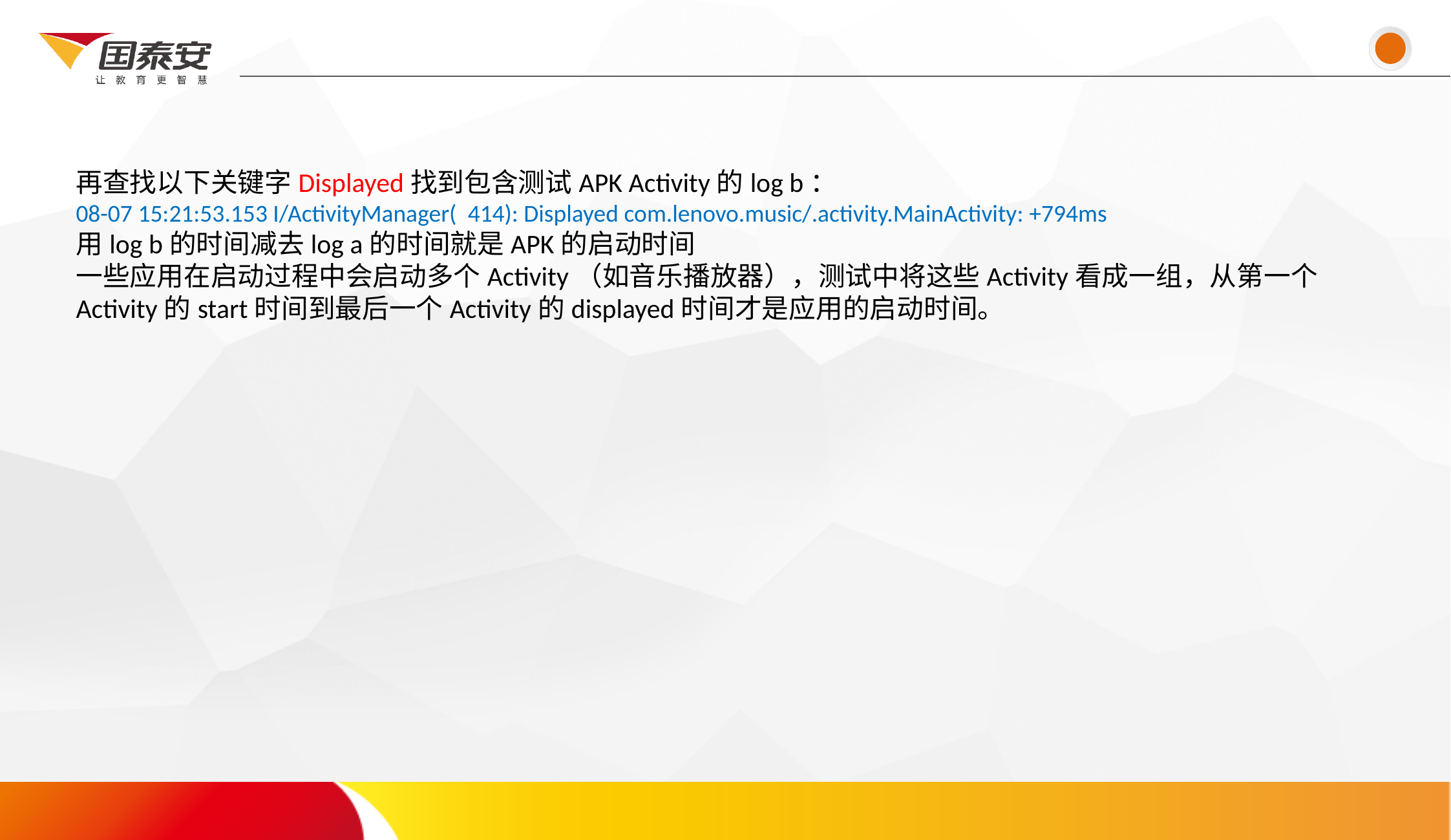

# 再查找以下关键字Displayed找到包含测试APK Activity的log b： 08-07 15:21:53.153 I/ActivityManager(  414): Displayed com.lenovo.music/.activity.MainActivity: +794ms 用log b的时间减去log a的时间就是APK的启动时间 一些应用在启动过程中会启动多个Activity（如音乐播放器），测试中将这些Activity看成一组，从第一个Activity的start时间到最后一个Activity的displayed时间才是应用的启动时间。